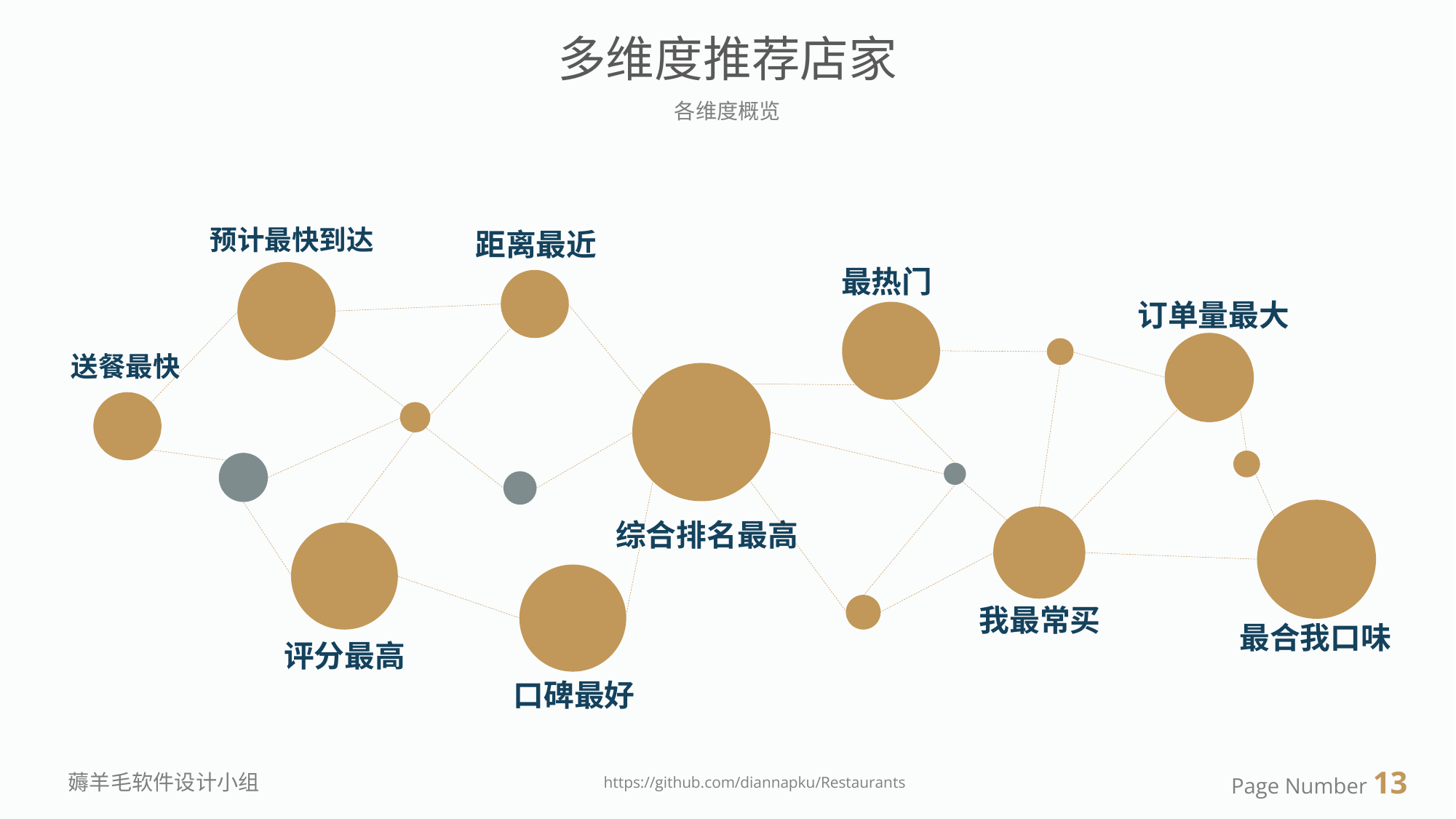

多维度推荐店家
各维度概览
预计最快到达
距离最近
最热门

订单量最大

送餐最快

综合排名最高

我最常买
最合我口味
评分最高
口碑最好
Page Number 13
薅羊毛软件设计小组
https://github.com/diannapku/Restaurants